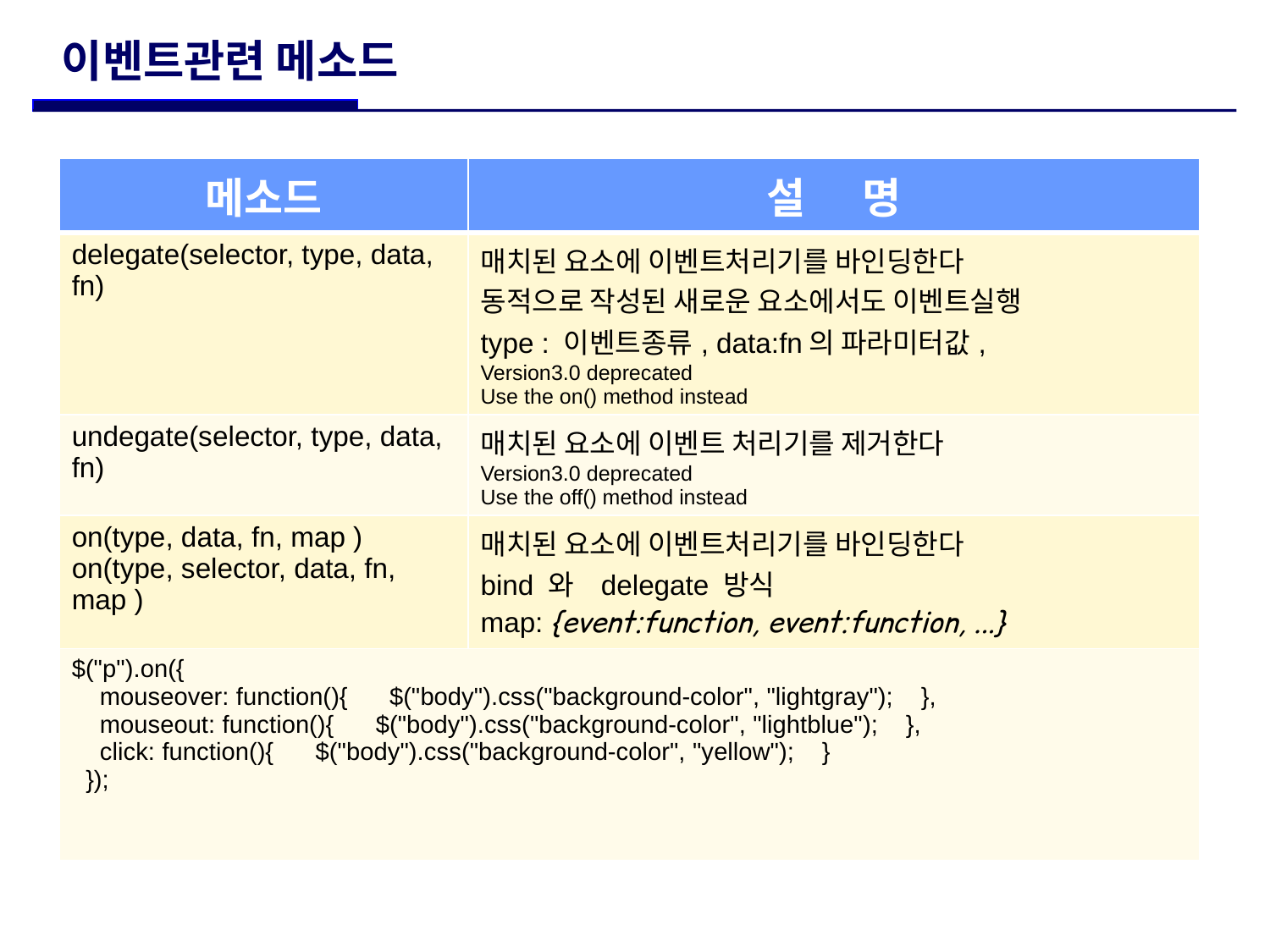

이벤트관련 메소드
| 메소드 | 설 명 |
| --- | --- |
| delegate(selector, type, data, fn) | 매치된 요소에 이벤트처리기를 바인딩한다 동적으로 작성된 새로운 요소에서도 이벤트실행 type : 이벤트종류, data:fn의 파라미터값, Version3.0 deprecated Use the on() method instead |
| undegate(selector, type, data, fn) | 매치된 요소에 이벤트 처리기를 제거한다 Version3.0 deprecated Use the off() method instead |
| on(type, data, fn, map ) on(type, selector, data, fn, map ) | 매치된 요소에 이벤트처리기를 바인딩한다 bind 와 delegate 방식 map: {event:function, event:function, ...} |
| $("p").on({ mouseover: function(){ $("body").css("background-color", "lightgray"); }, mouseout: function(){ $("body").css("background-color", "lightblue"); }, click: function(){ $("body").css("background-color", "yellow"); } }); |  |
 메소드2